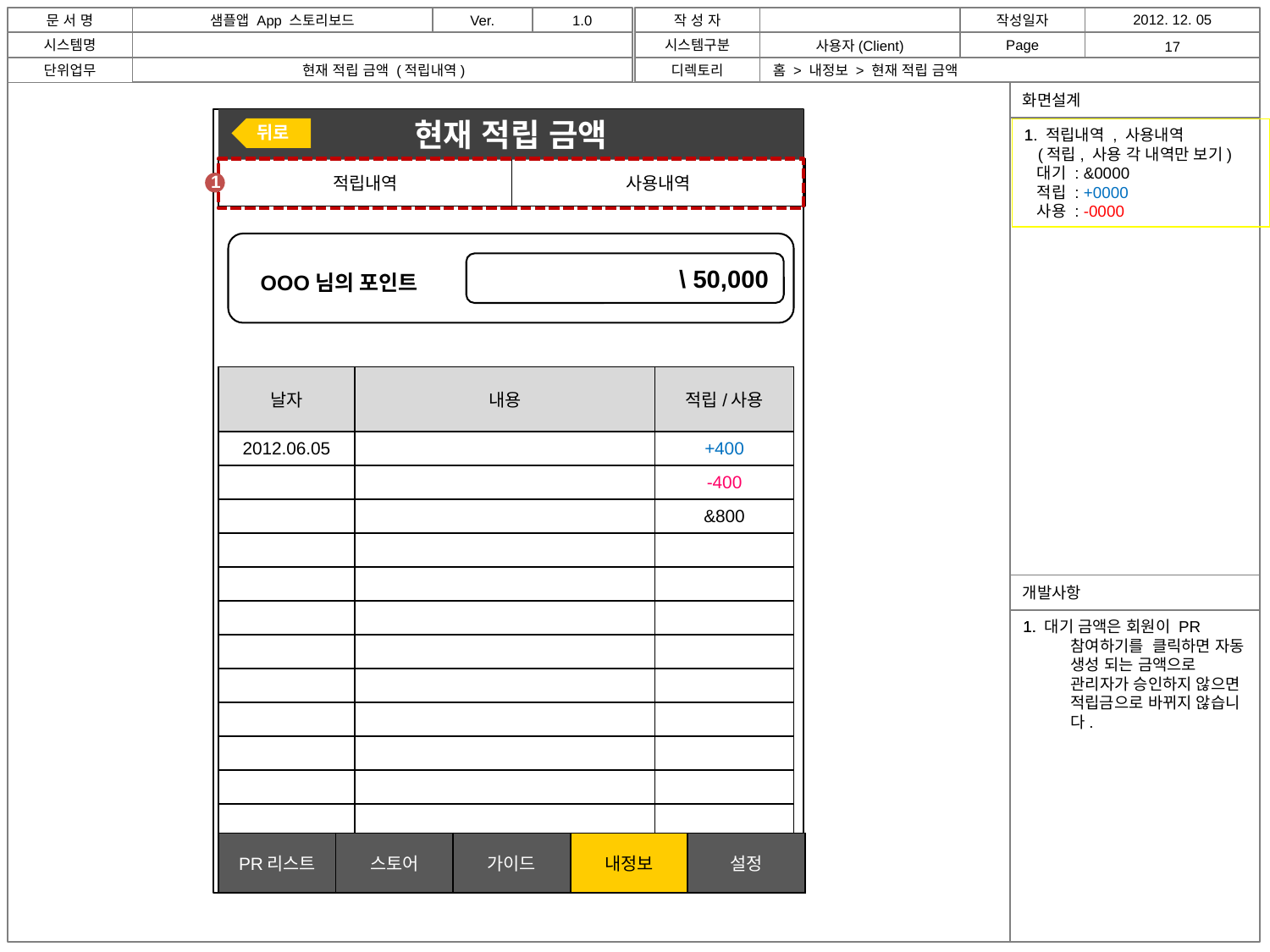

현재 적립 금액 (적립내역)
홈 > 내정보 > 현재 적립 금액

현재 적립 금액
뒤로

1. 적립내역 , 사용내역
   (적립, 사용 각 내역만 보기)
  대기 : &0000
  적립 : +0000
  사용 : -0000
| 적립내역 | 사용내역 |
| --- | --- |

1

\ 50,000
OOO님의 포인트
| 날자 | 내용 | 적립/사용 |
| --- | --- | --- |
| 2012.06.05 |  | +400 |
|  |  | -400 |
|  |  | &800 |
|  |  |  |
|  |  |  |
|  |  |  |
|  |  |  |
|  |  |  |
|  |  |  |
|  |  |  |
|  |  |  |
|  |  |  |
|  |  |  |
1. 대기 금액은 회원이 PR 참여하기를  클릭하면 자동 생성 되는 금액으로 관리자가 승인하지 않으면 적립금으로 바뀌지 않습니다.
| PR리스트 | 스토어 | 가이드 | 내정보 | 설정 |
| --- | --- | --- | --- | --- |